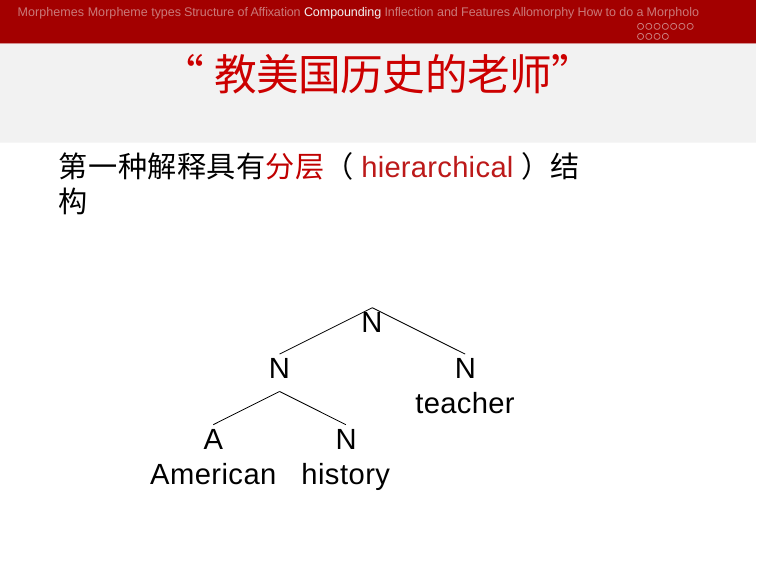

Morphemes Morpheme types Structure of Affixation Compounding Inflection and Features Allomorphy How to do a Morpholo
# “教美国历史的老师”
第一种解释具有分层（hierarchical）结构

N

N
N
teacher

A
American
N
history